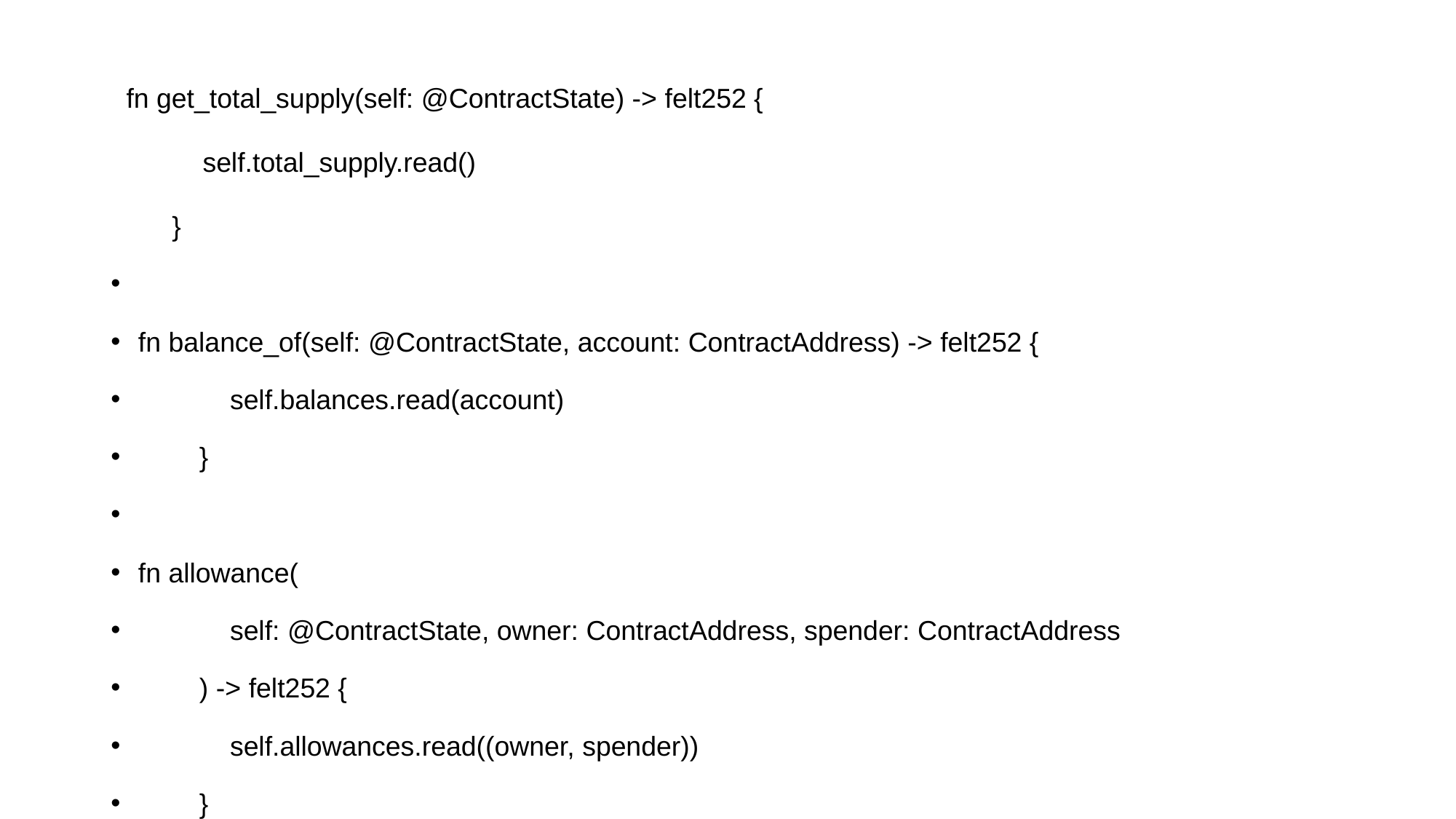

fn get_total_supply(self: @ContractState) -> felt252 {
            self.total_supply.read()
        }

fn balance_of(self: @ContractState, account: ContractAddress) -> felt252 {
            self.balances.read(account)
        }

fn allowance(
            self: @ContractState, owner: ContractAddress, spender: ContractAddress
        ) -> felt252 {
            self.allowances.read((owner, spender))
        }
同理，实现了返回供应量余额 以及授权等信息